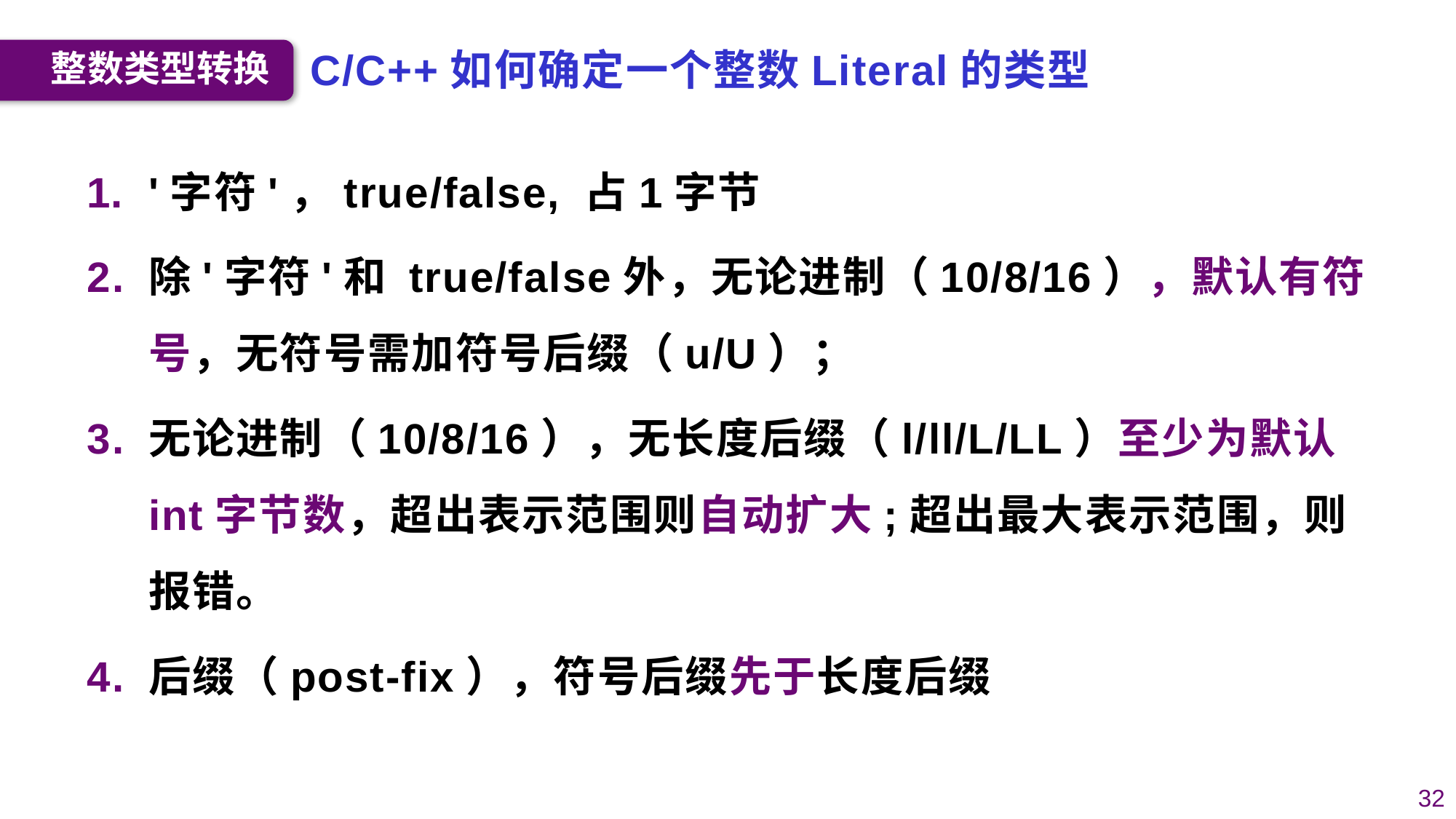

C/C++如何确定一个整数Literal的类型

整数类型转换
'字符'，true/false, 占1字节
除'字符'和 true/false外，无论进制（10/8/16），默认有符号，无符号需加符号后缀（u/U）；
无论进制（10/8/16），无长度后缀（l/ll/L/LL）至少为默认int字节数，超出表示范围则自动扩大;超出最大表示范围，则报错。
后缀（post-fix），符号后缀先于长度后缀

32